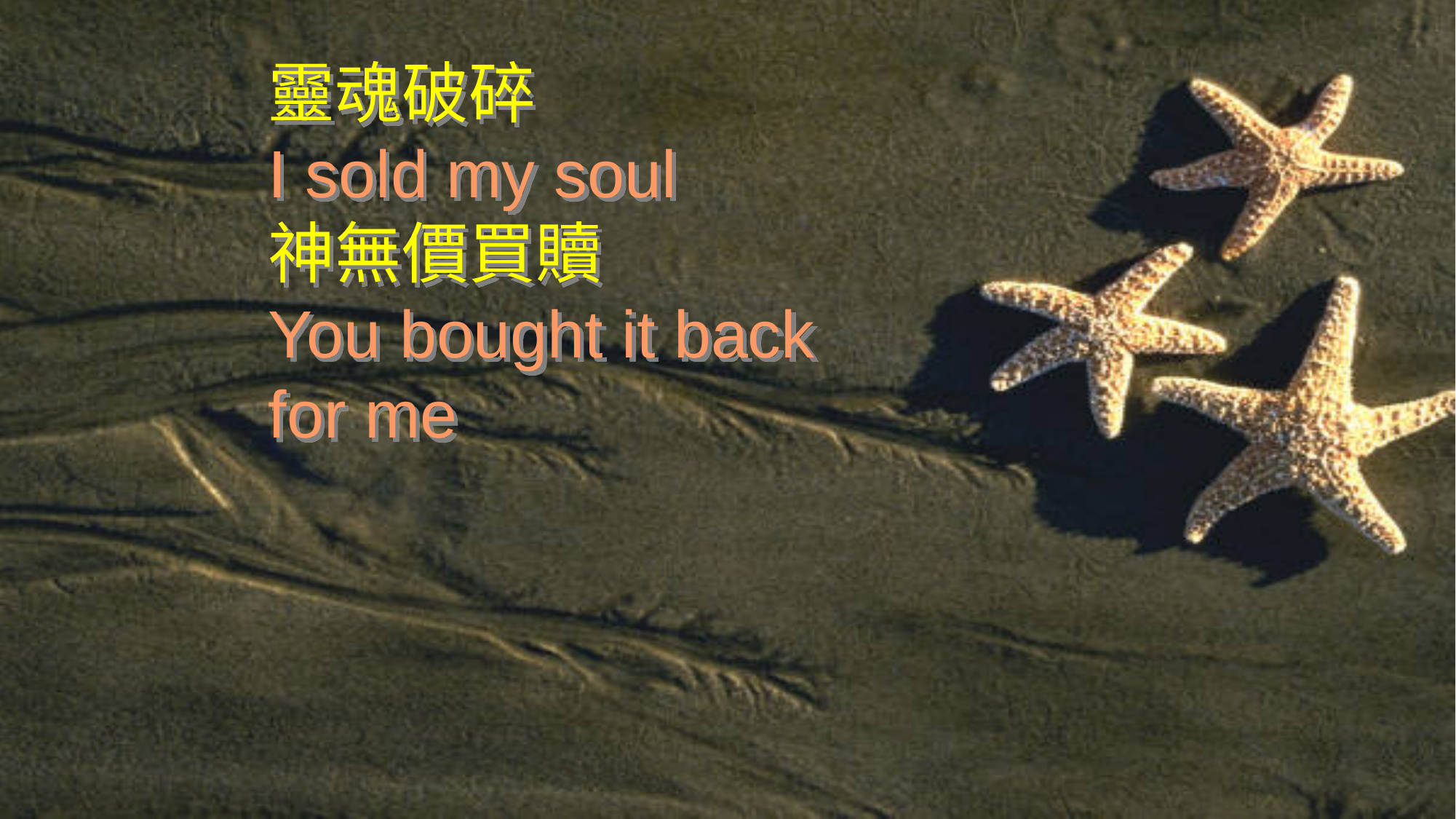

靈魂破碎
I sold my soul
神無價買贖
You bought it back
for me